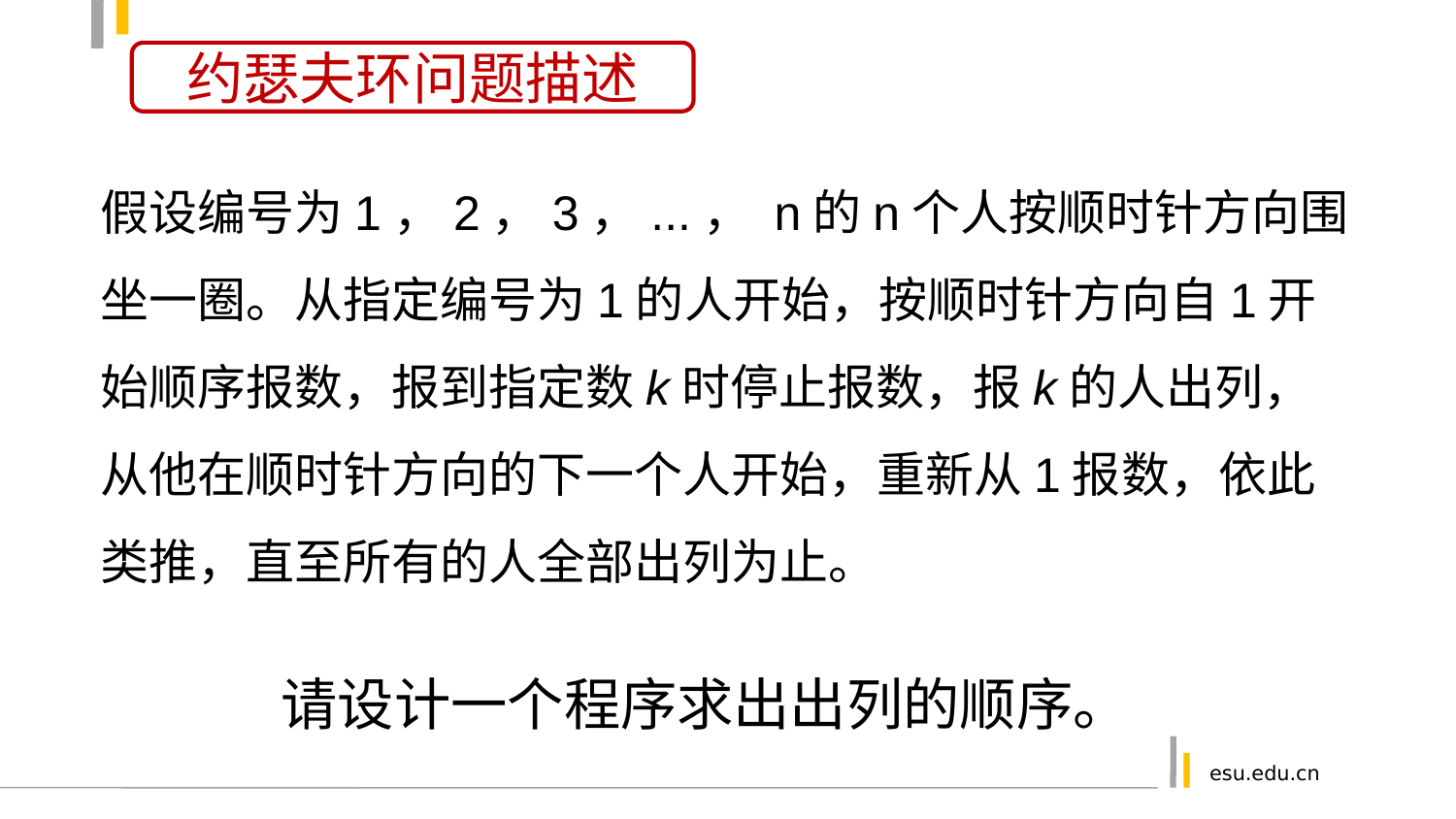

约瑟夫环问题描述
假设编号为1，2，3，...， n的n个人按顺时针方向围坐一圈。从指定编号为1的人开始，按顺时针方向自1开始顺序报数，报到指定数k时停止报数，报k的人出列，从他在顺时针方向的下一个人开始，重新从1报数，依此类推，直至所有的人全部出列为止。
请设计一个程序求出出列的顺序。